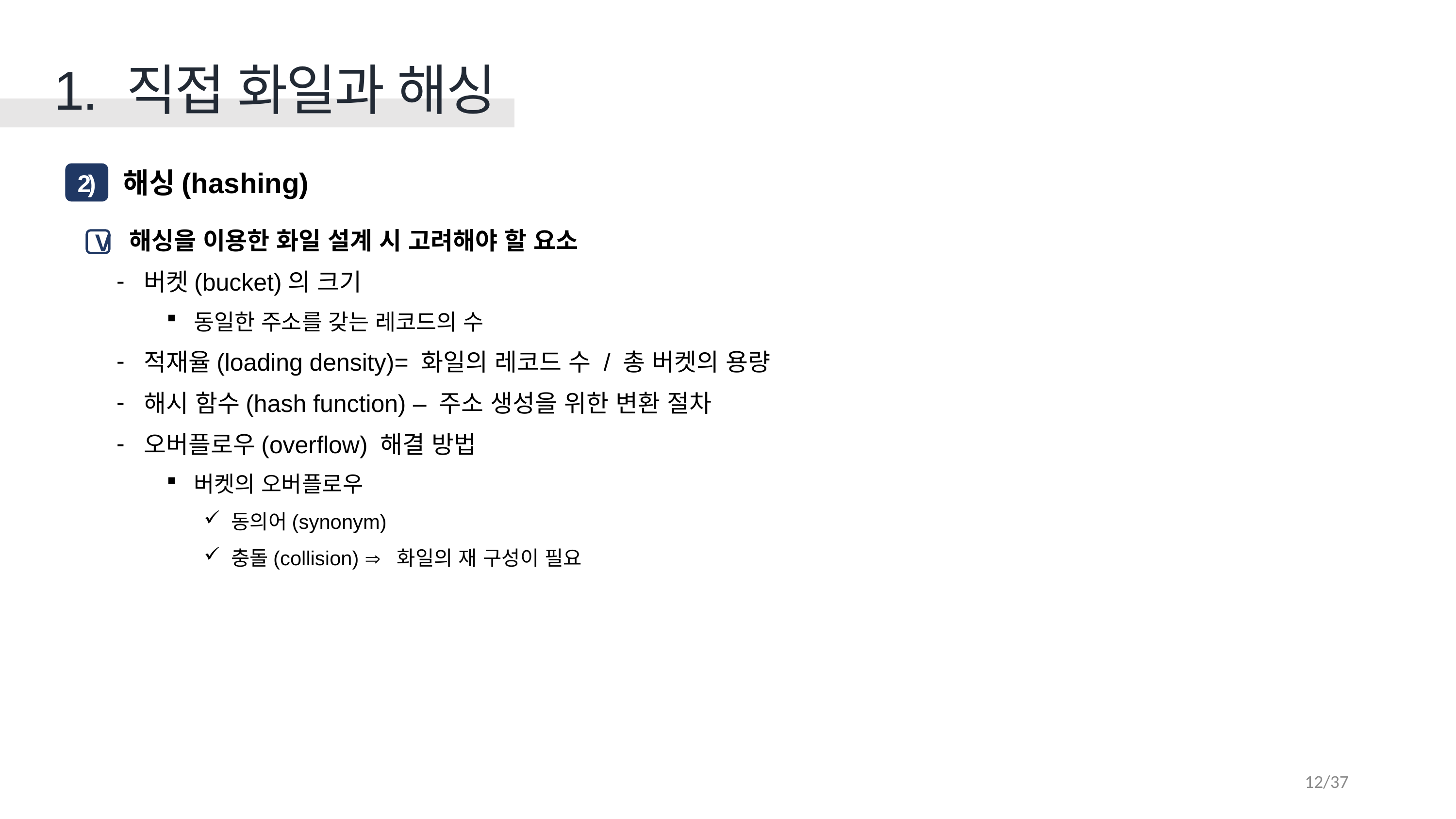

1. 직접 화일과 해싱

 해싱(hashing)
2)
 해싱을 이용한 화일 설계 시 고려해야 할 요소

버켓(bucket)의 크기

동일한 주소를 갖는 레코드의 수

적재율(loading density)= 화일의 레코드 수 / 총 버켓의 용량

해시 함수(hash function) – 주소 생성을 위한 변환 절차

오버플로우(overflow) 해결 방법

버켓의 오버플로우

동의어(synonym)

충돌(collision) ⇒  화일의 재 구성이 필요

V
12/37